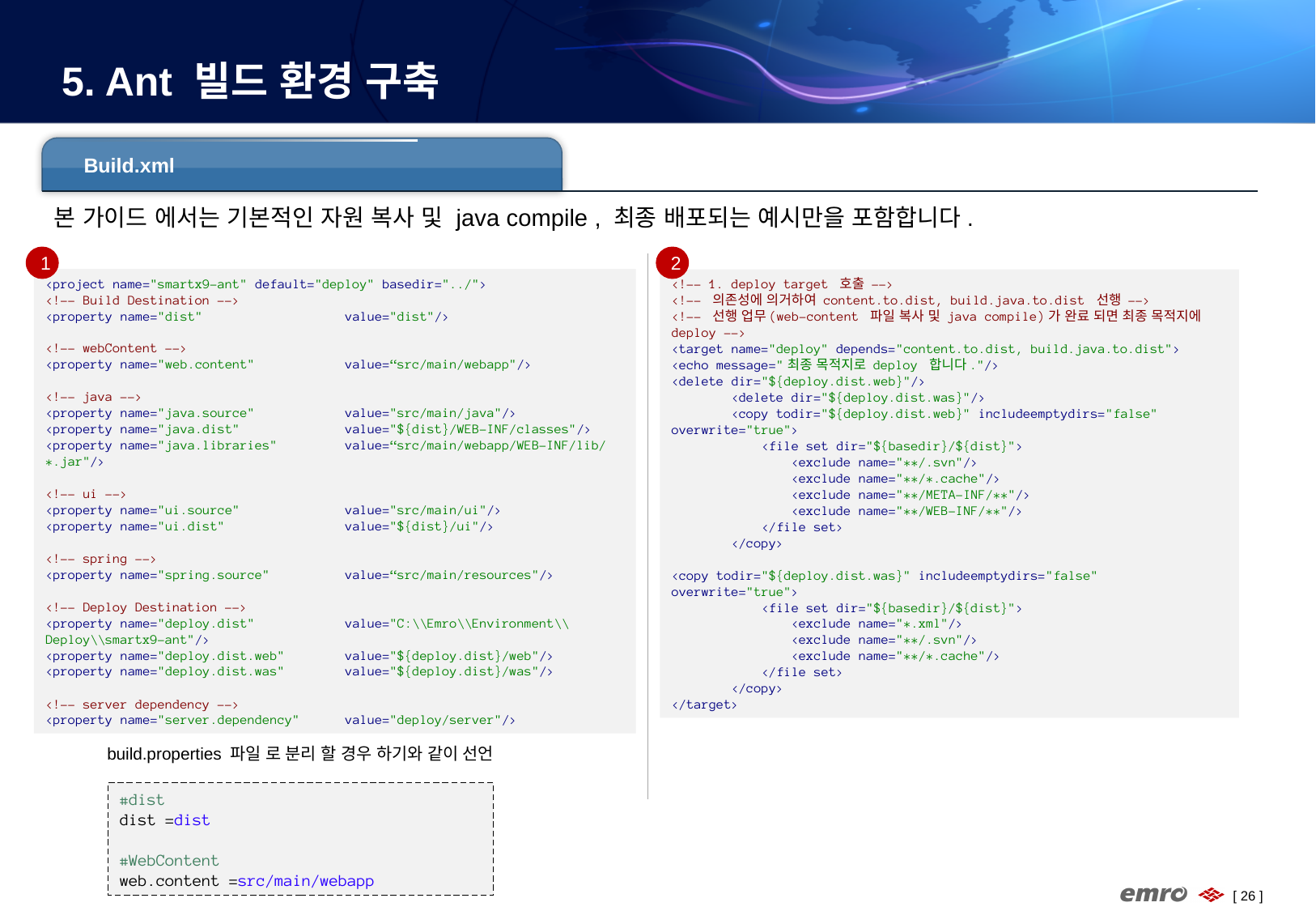

# 5. Ant 빌드 환경 구축

Build.xml

본 가이드 에서는 기본적인 자원 복사 및 java compile , 최종 배포되는 예시만을 포함합니다.
1
2
<project name="smartx9-ant" default="deploy" basedir="../">
<!-- Build Destination -->
<property name="dist"                   value="dist"/>

<!-- webContent -->
<property name="web.content"            value=“src/main/webapp"/>

<!-- java -->
<property name="java.source"            value="src/main/java"/>
<property name="java.dist"              value="${dist}/WEB-INF/classes"/>
<property name="java.libraries"         value=“src/main/webapp/WEB-INF/lib/*.jar"/>

<!-- ui -->
<property name="ui.source"              value="src/main/ui"/>
<property name="ui.dist"                value="${dist}/ui"/>

<!-- spring -->
<property name="spring.source"          value=“src/main/resources"/>

<!-- Deploy Destination -->
<property name="deploy.dist"            value="C:\\Emro\\Environment\\Deploy\\smartx9-ant"/>
<property name="deploy.dist.web"        value="${deploy.dist}/web"/>
<property name="deploy.dist.was"        value="${deploy.dist}/was"/>

<!-- server dependency -->
<property name="server.dependency"      value="deploy/server"/>
<!-- 1. deploy target 호출 -->
<!-- 의존성에 의거하여 content.to.dist, build.java.to.dist 선행 -->
<!-- 선행 업무(web-content 파일 복사 및 java compile)가 완료 되면 최종 목적지에 deploy -->
<target name="deploy" depends="content.to.dist, build.java.to.dist">
<echo message="최종 목적지로 deploy 합니다."/>
<delete dir="${deploy.dist.web}"/>
        <delete dir="${deploy.dist.was}"/>
        <copy todir="${deploy.dist.web}" includeemptydirs="false" overwrite="true">
            <file set dir="${basedir}/${dist}">
                <exclude name="**/.svn"/>
                <exclude name="**/*.cache"/>
                <exclude name="**/META-INF/**"/>
                <exclude name="**/WEB-INF/**"/>
            </file set>
        </copy>

<copy todir="${deploy.dist.was}" includeemptydirs="false" overwrite="true">
            <file set dir="${basedir}/${dist}">
                <exclude name="*.xml"/>
                <exclude name="**/.svn"/>
                <exclude name="**/*.cache"/>
            </file set>
        </copy>
</target>
build.properties 파일 로 분리 할 경우 하기와 같이 선언
#dist
dist =dist

#WebContent
web.content =src/main/webapp